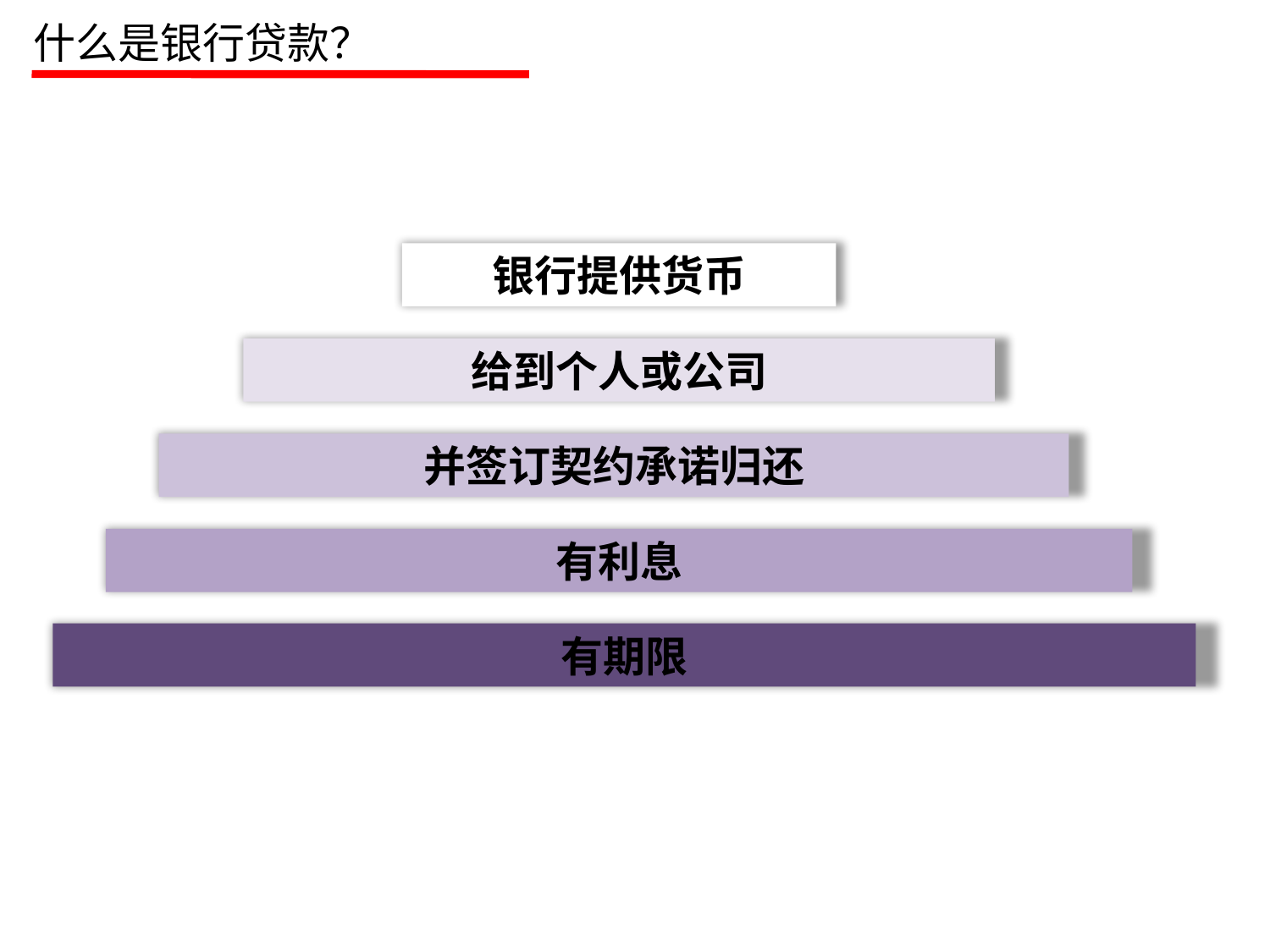

什么是银行贷款？
银行提供货币
给到个人或公司
并签订契约承诺归还
有利息
有期限